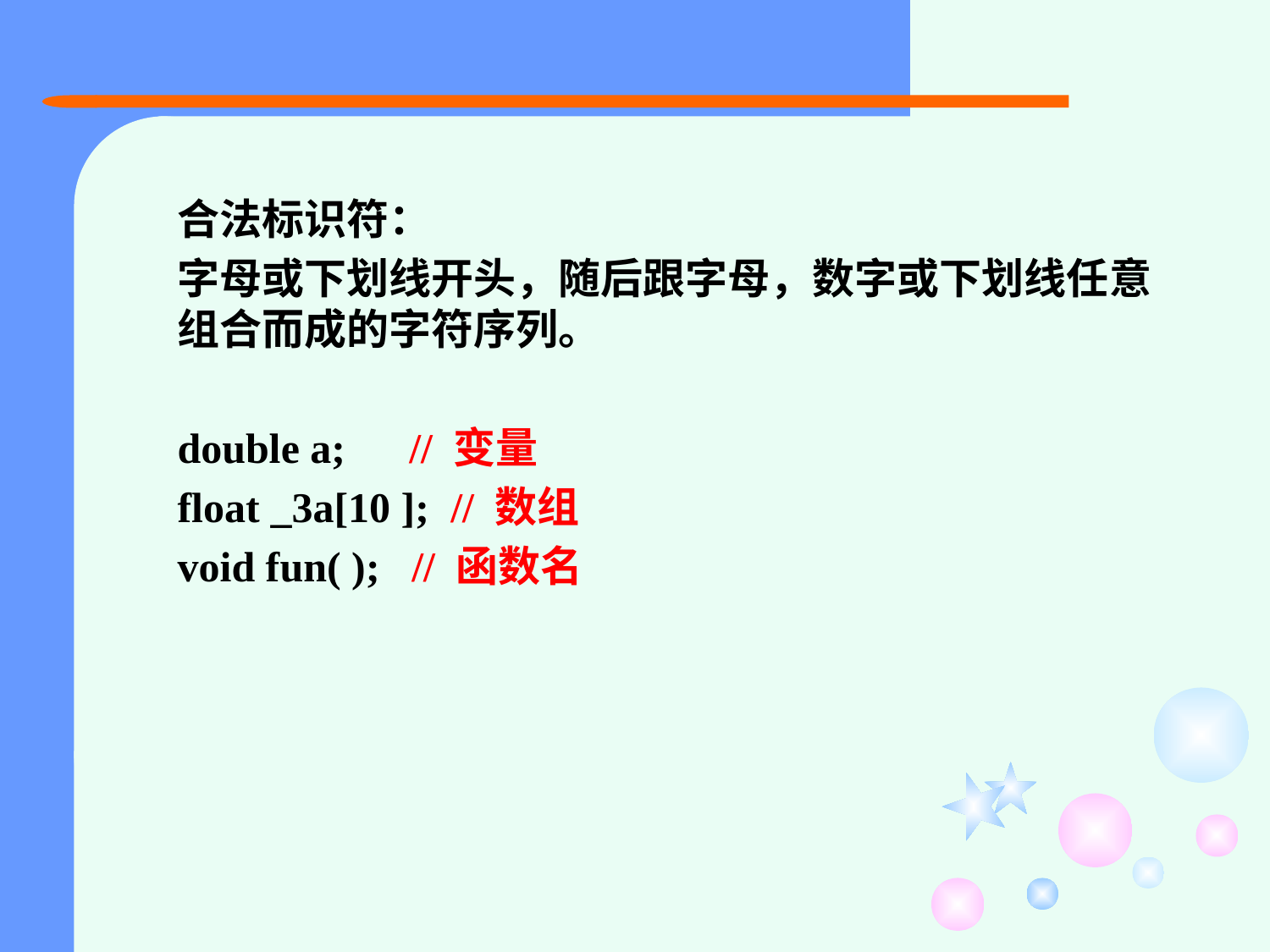

合法标识符：
字母或下划线开头，随后跟字母，数字或下划线任意组合而成的字符序列。

double a;      // 变量
float _3a[10 ];  // 数组
void fun( );   // 函数名